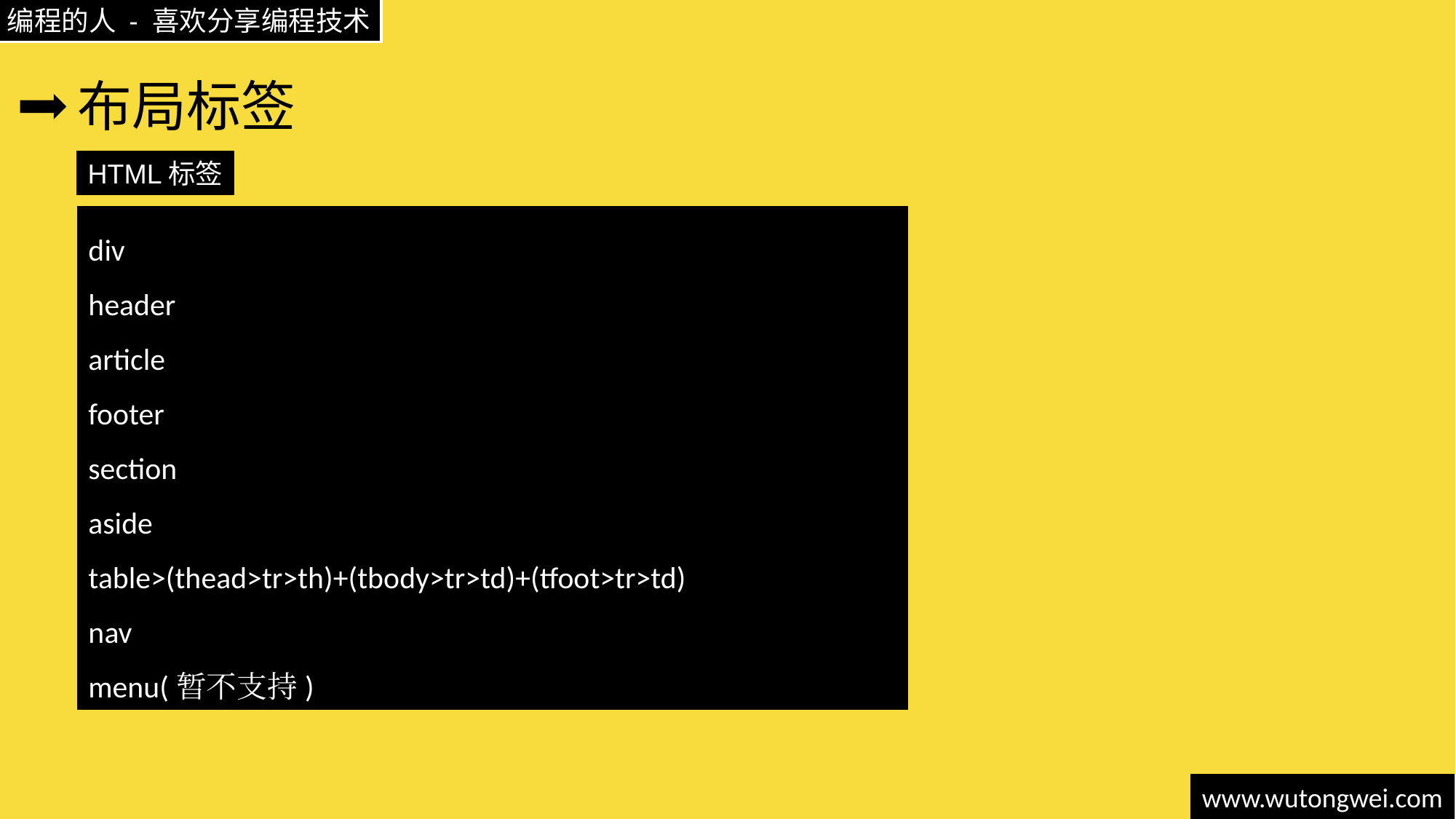

# 布局标签
HTML标签
div
header
article
footer
section
aside
table>(thead>tr>th)+(tbody>tr>td)+(tfoot>tr>td)
nav
menu(暂不支持)